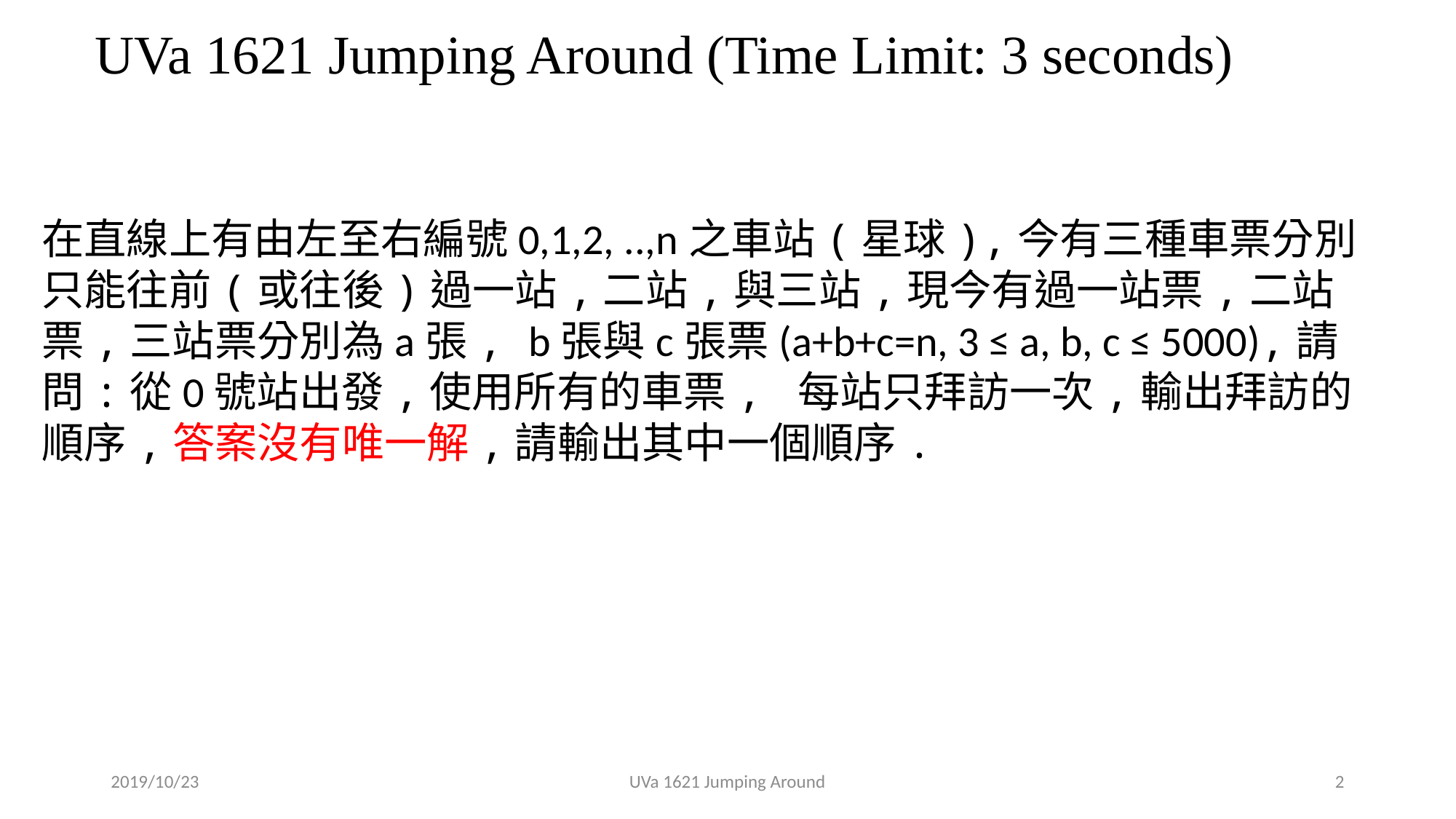

# UVa 1621 Jumping Around (Time Limit: 3 seconds)
在直線上有由左至右編號0,1,2, ..,n之車站(星球),今有三種車票分別只能往前(或往後)過一站,二站,與三站,現今有過一站票,二站票,三站票分別為a張, b張與c張票(a+b+c=n, 3 ≤ a, b, c ≤ 5000),請問:從0號站出發,使用所有的車票, 每站只拜訪一次,輸出拜訪的順序,答案沒有唯一解,請輸出其中一個順序.

2019/10/23
UVa 1621 Jumping Around
2